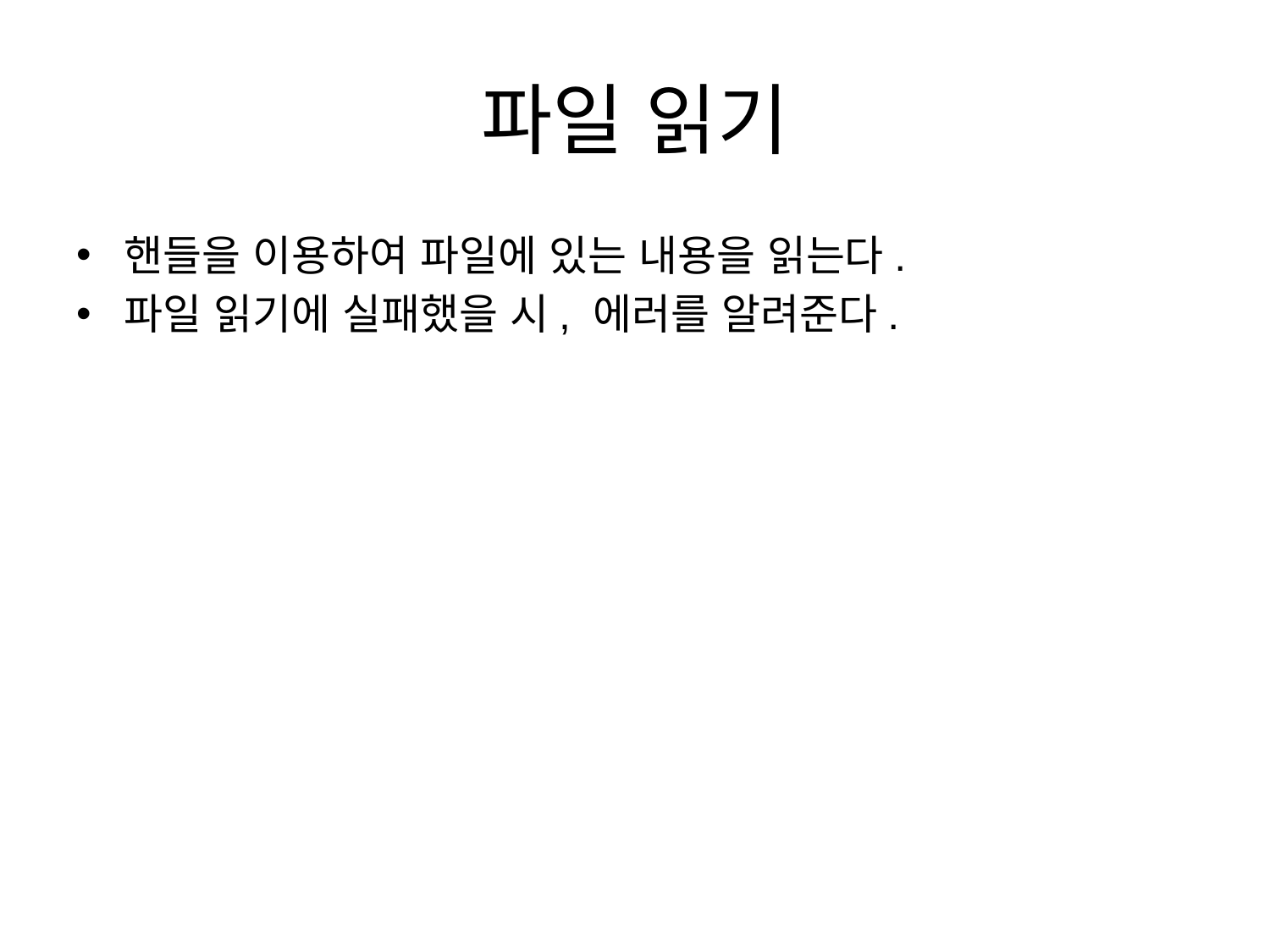

# 파일 읽기
핸들을 이용하여 파일에 있는 내용을 읽는다.
파일 읽기에 실패했을 시, 에러를 알려준다.